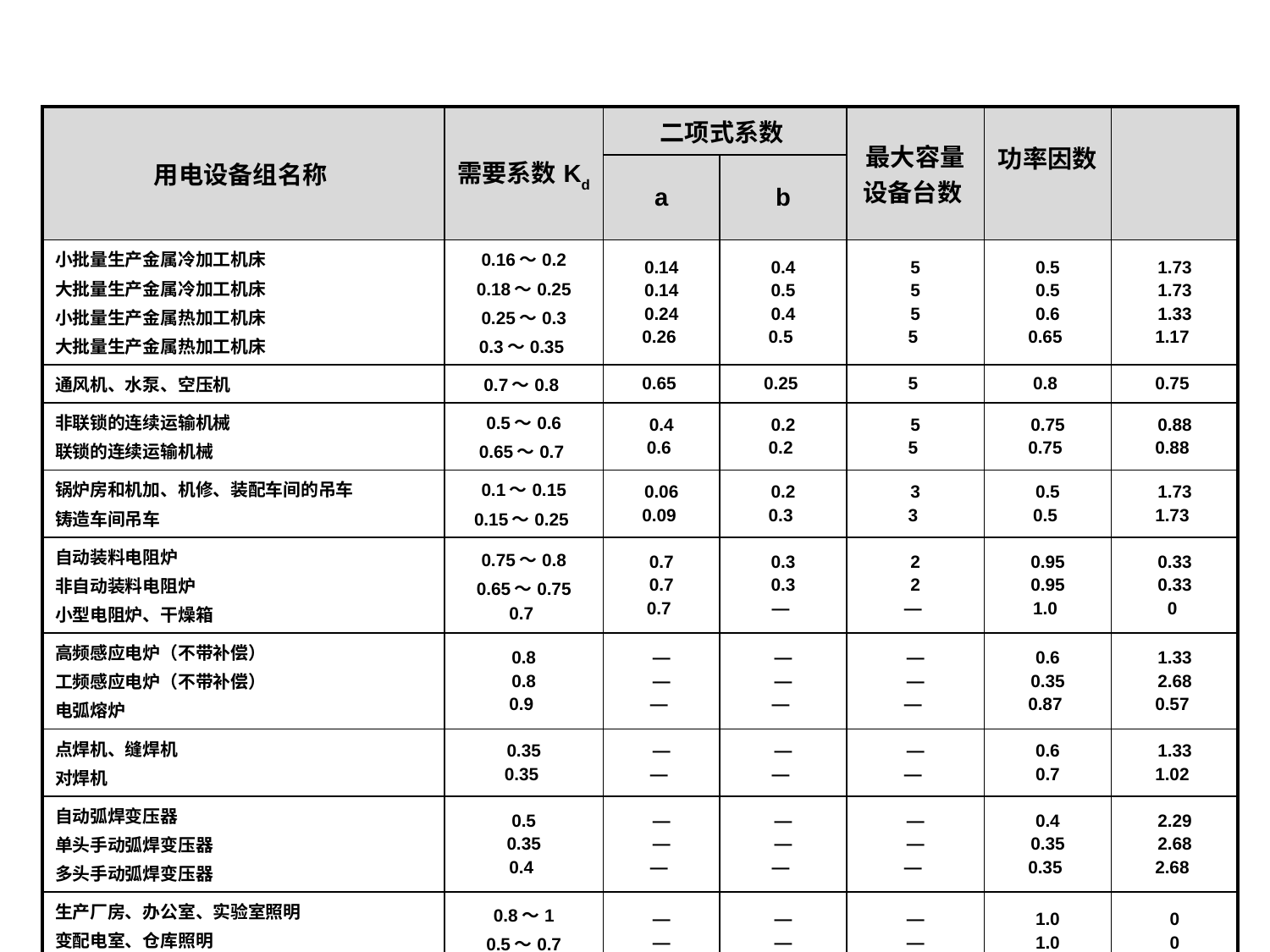

| 用电设备组名称 | 需要系数Kd | 二项式系数 |  | 最大容量设备台数 | 功率因数 |  |
| --- | --- | --- | --- | --- | --- | --- |
|  |  | a | b |  |  |  |
| 小批量生产金属冷加工机床 大批量生产金属冷加工机床 小批量生产金属热加工机床 大批量生产金属热加工机床 | 0.16～0.2 0.18～0.25 0.25～0.3 0.3～0.35 | 0.14 0.14 0.24 0.26 | 0.4 0.5 0.4 0.5 | 5 5 5 5 | 0.5 0.5 0.6 0.65 | 1.73 1.73 1.33 1.17 |
| 通风机、水泵、空压机 | 0.7～0.8 | 0.65 | 0.25 | 5 | 0.8 | 0.75 |
| 非联锁的连续运输机械 联锁的连续运输机械 | 0.5～0.6 0.65～0.7 | 0.4 0.6 | 0.2 0.2 | 5 5 | 0.75 0.75 | 0.88 0.88 |
| 锅炉房和机加、机修、装配车间的吊车 铸造车间吊车 | 0.1～0.15 0.15～0.25 | 0.06 0.09 | 0.2 0.3 | 3 3 | 0.5 0.5 | 1.73 1.73 |
| 自动装料电阻炉 非自动装料电阻炉 小型电阻炉、干燥箱 | 0.75～0.8 0.65～0.75 0.7 | 0.7 0.7 0.7 | 0.3 0.3 — | 2 2 — | 0.95 0.95 1.0 | 0.33 0.33 0 |
| 高频感应电炉（不带补偿） 工频感应电炉（不带补偿） 电弧熔炉 | 0.8 0.8 0.9 | — — — | — — — | — — — | 0.6 0.35 0.87 | 1.33 2.68 0.57 |
| 点焊机、缝焊机 对焊机 | 0.35 0.35 | — — | — — | — — | 0.6 0.7 | 1.33 1.02 |
| 自动弧焊变压器 单头手动弧焊变压器 多头手动弧焊变压器 | 0.5 0.35 0.4 | — — — | — — — | — — — | 0.4 0.35 0.35 | 2.29 2.68 2.68 |
| 生产厂房、办公室、实验室照明 变配电室、仓库照明 生活照明 室外照明 | 0.8～1 0.5～0.7 0.6～0.8 1 | — — — — | — — — — | — — — — | 1.0 1.0 1.0 1.0 | 0 0 0 0 |